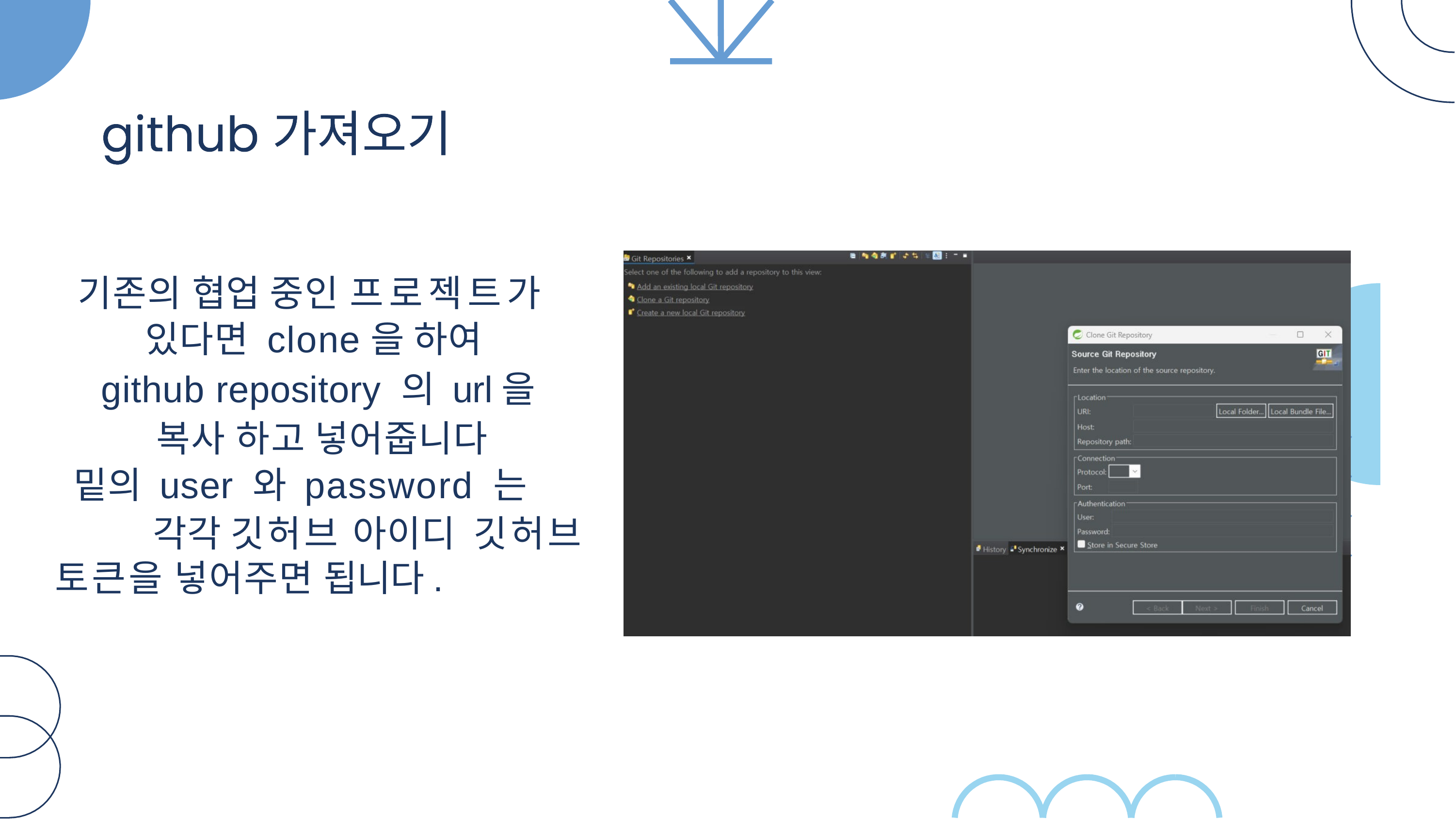

기존의 협업 중인 프로젝트가
있다면 clone을 하여
github repository 의 url을  복사 하고 넣어줍니다
밑의 user 와 password 는
각각 깃허브 아이디  깃허브 토큰을 넣어주면 됩니다.